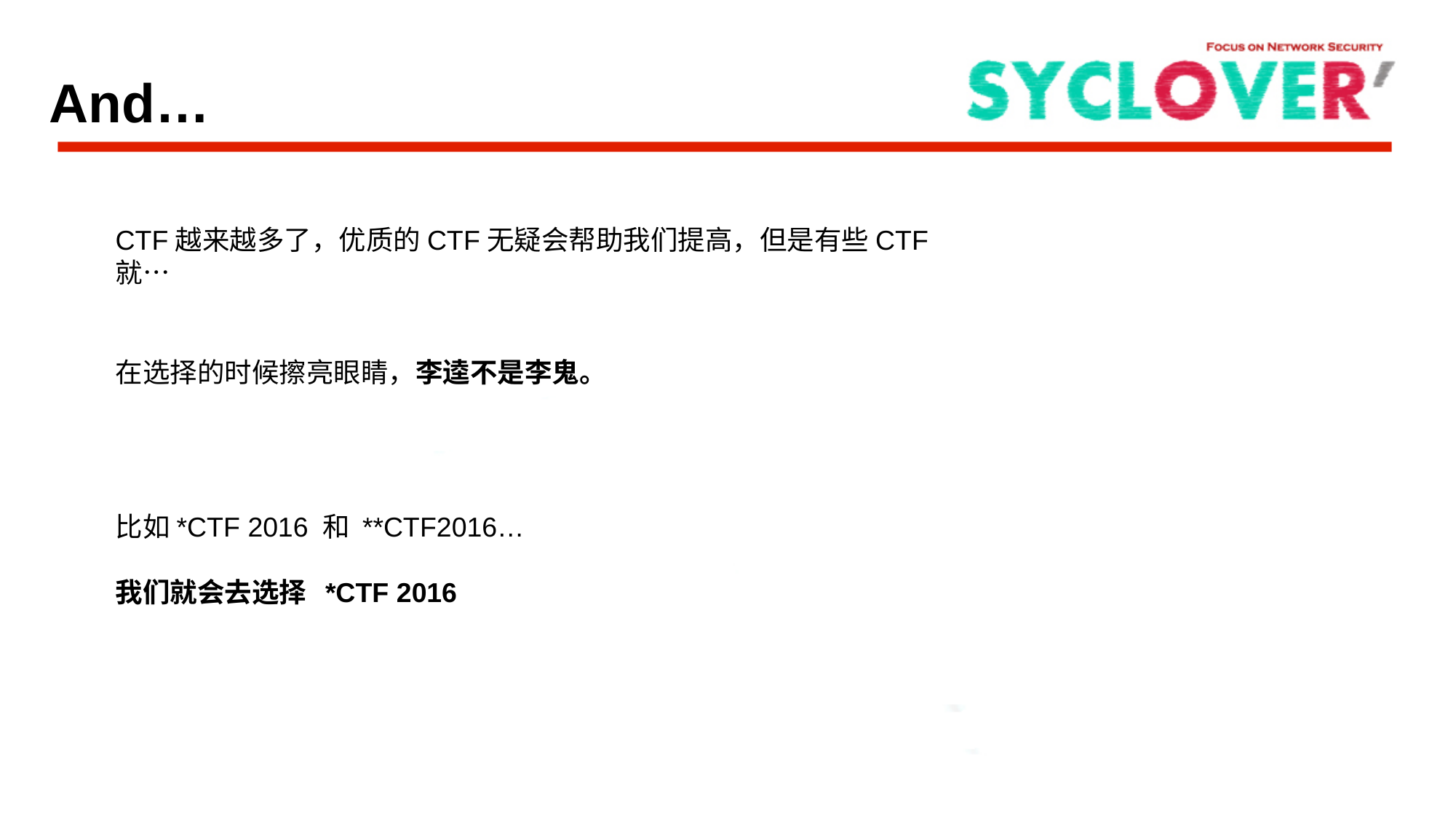

And…
CTF越来越多了，优质的CTF无疑会帮助我们提高，但是有些CTF就…

在选择的时候擦亮眼睛，李逵不是李鬼。
比如*CTF 2016 和 **CTF2016…

我们就会去选择  *CTF 2016